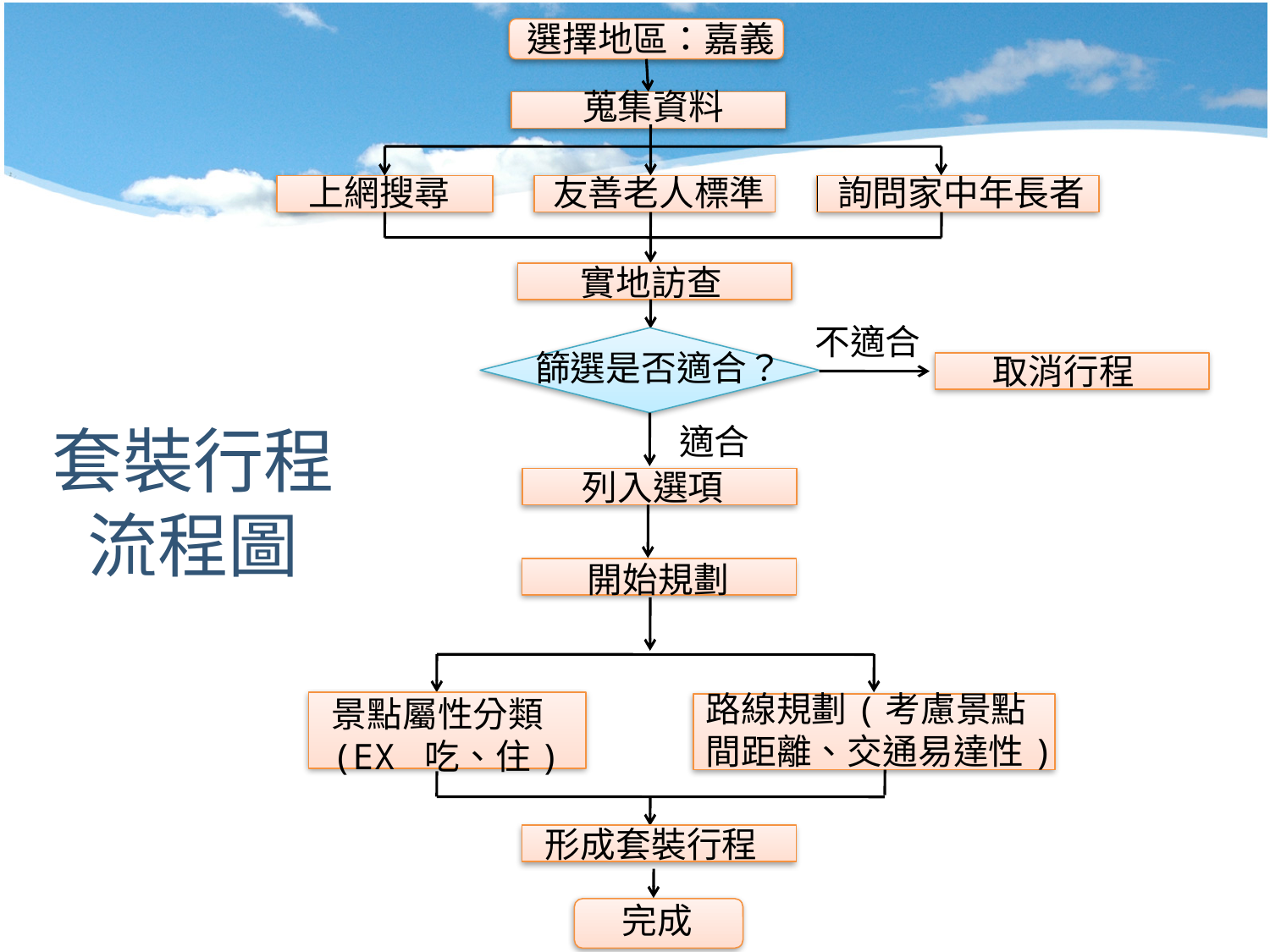

選擇地區：嘉義

蒐集資料

上網搜尋
友善老人標準
詢問家中年長者

實地訪查

不適合

篩選是否適合？
取消行程

適合
列入選項

開始規劃

路線規劃(考慮景點間距離、交通易達性)
景點屬性分類(EX 吃、住)

形成套裝行程

完成

套裝行程
流程圖